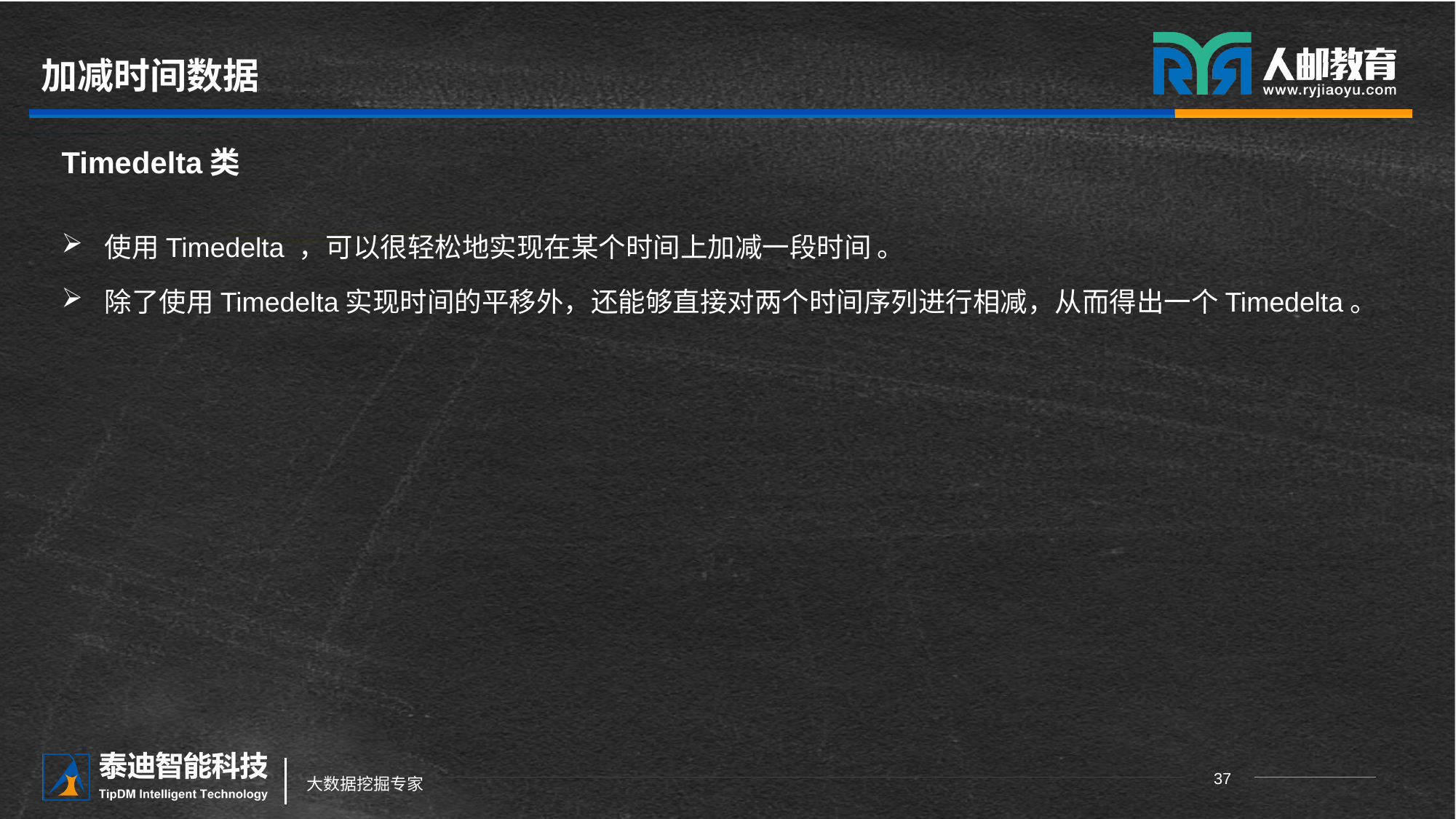

# 加减时间数据
Timedelta类
使用Timedelta ，可以很轻松地实现在某个时间上加减一段时间 。
除了使用Timedelta实现时间的平移外，还能够直接对两个时间序列进行相减，从而得出一个Timedelta。